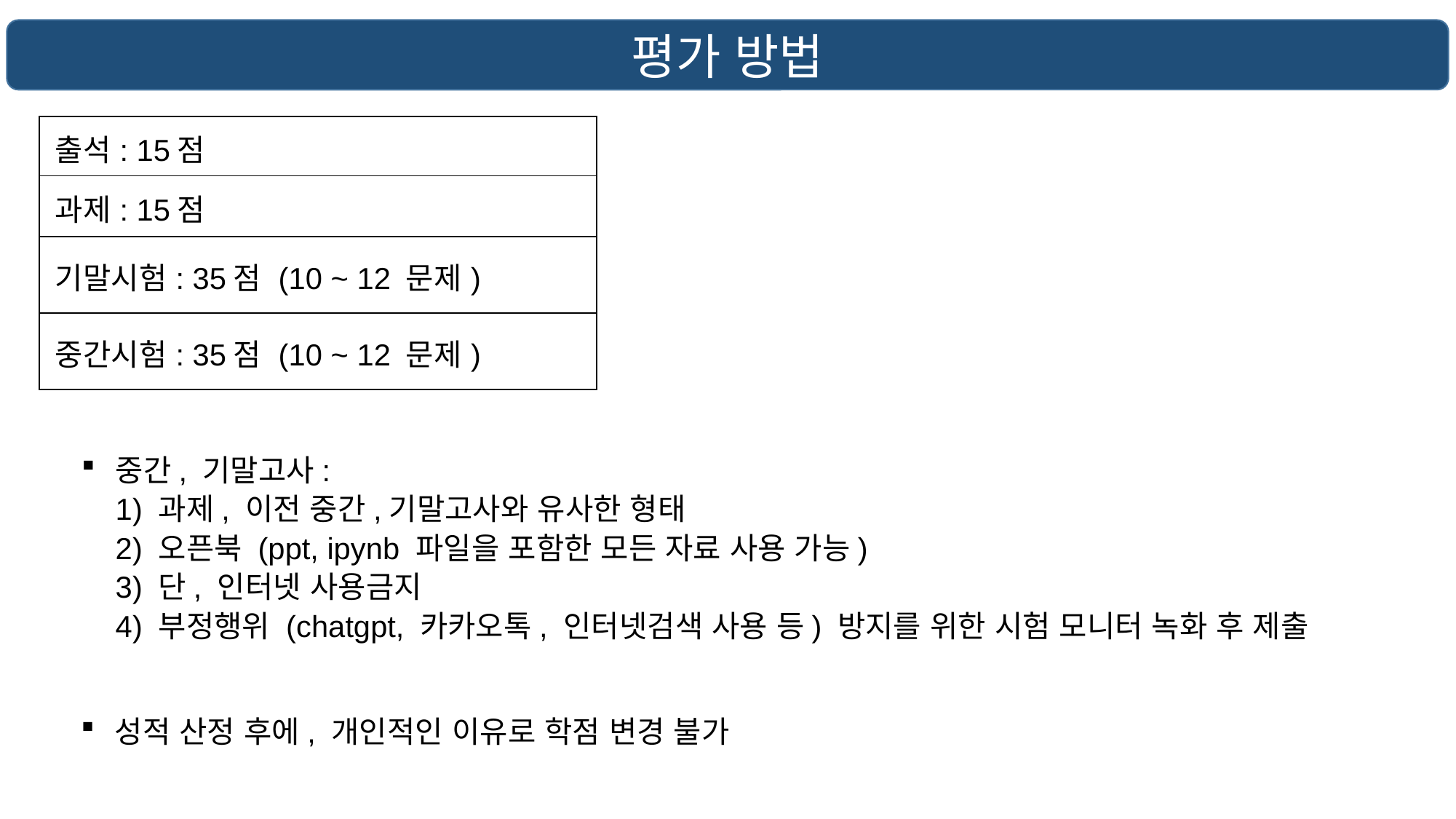

평가 방법
| 출석: 15점 |
| --- |
| 과제: 15점 |
| 기말시험: 35점 (10 ~ 12 문제) |
| 중간시험: 35점 (10 ~ 12 문제) |
중간, 기말고사:
1) 과제, 이전 중간,기말고사와 유사한 형태
2) 오픈북 (ppt, ipynb 파일을 포함한 모든 자료 사용 가능)
3) 단, 인터넷 사용금지
4) 부정행위 (chatgpt, 카카오톡, 인터넷검색 사용 등) 방지를 위한 시험 모니터 녹화 후 제출
성적 산정 후에, 개인적인 이유로 학점 변경 불가